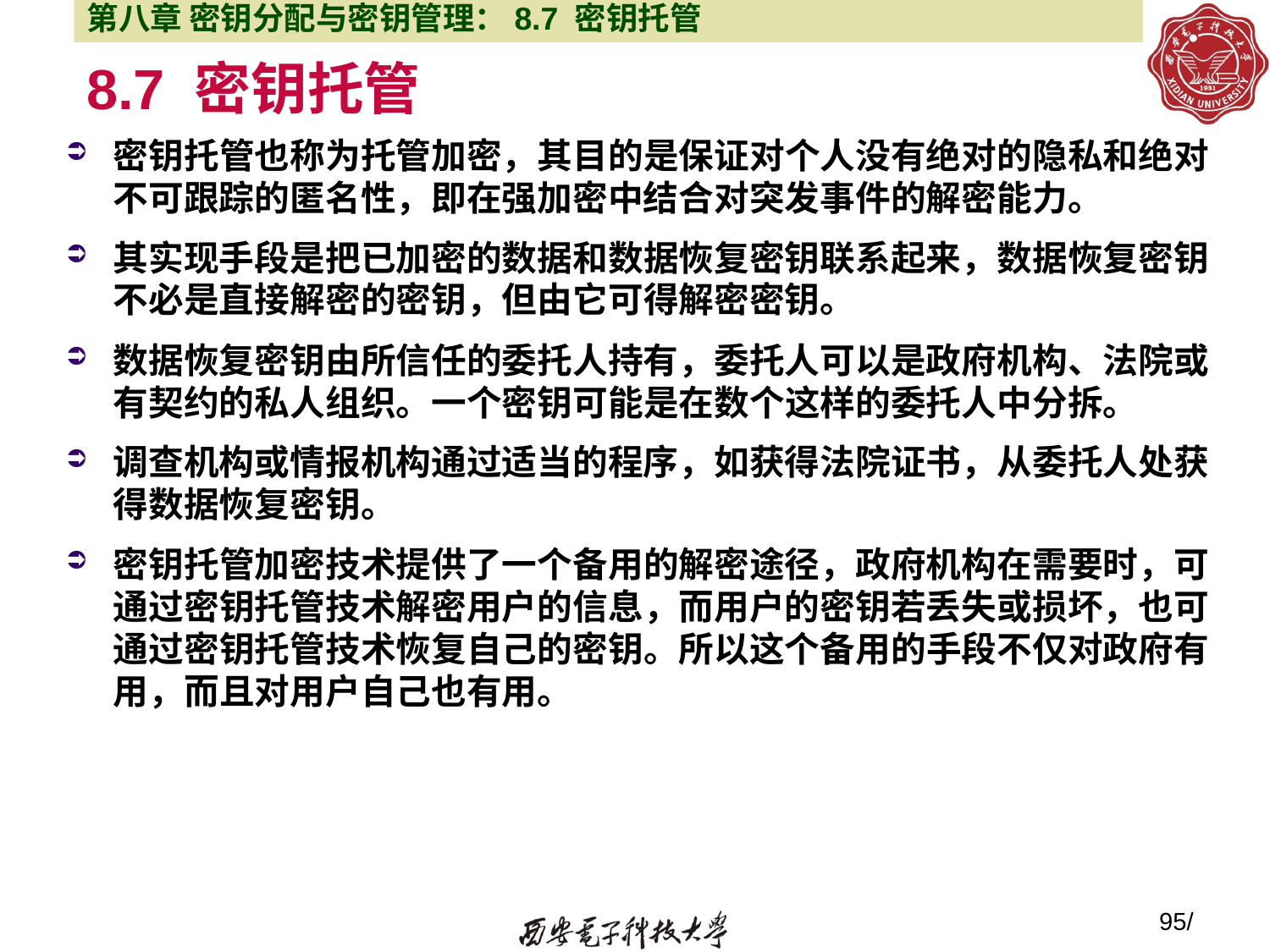

第八章 密钥分配与密钥管理：8.7 密钥托管
# 8.7 密钥托管
密钥托管也称为托管加密，其目的是保证对个人没有绝对的隐私和绝对不可跟踪的匿名性，即在强加密中结合对突发事件的解密能力。
其实现手段是把已加密的数据和数据恢复密钥联系起来，数据恢复密钥不必是直接解密的密钥，但由它可得解密密钥。
数据恢复密钥由所信任的委托人持有，委托人可以是政府机构、法院或有契约的私人组织。一个密钥可能是在数个这样的委托人中分拆。
调查机构或情报机构通过适当的程序，如获得法院证书，从委托人处获得数据恢复密钥。
密钥托管加密技术提供了一个备用的解密途径，政府机构在需要时，可通过密钥托管技术解密用户的信息，而用户的密钥若丢失或损坏，也可通过密钥托管技术恢复自己的密钥。所以这个备用的手段不仅对政府有用，而且对用户自己也有用。
95/